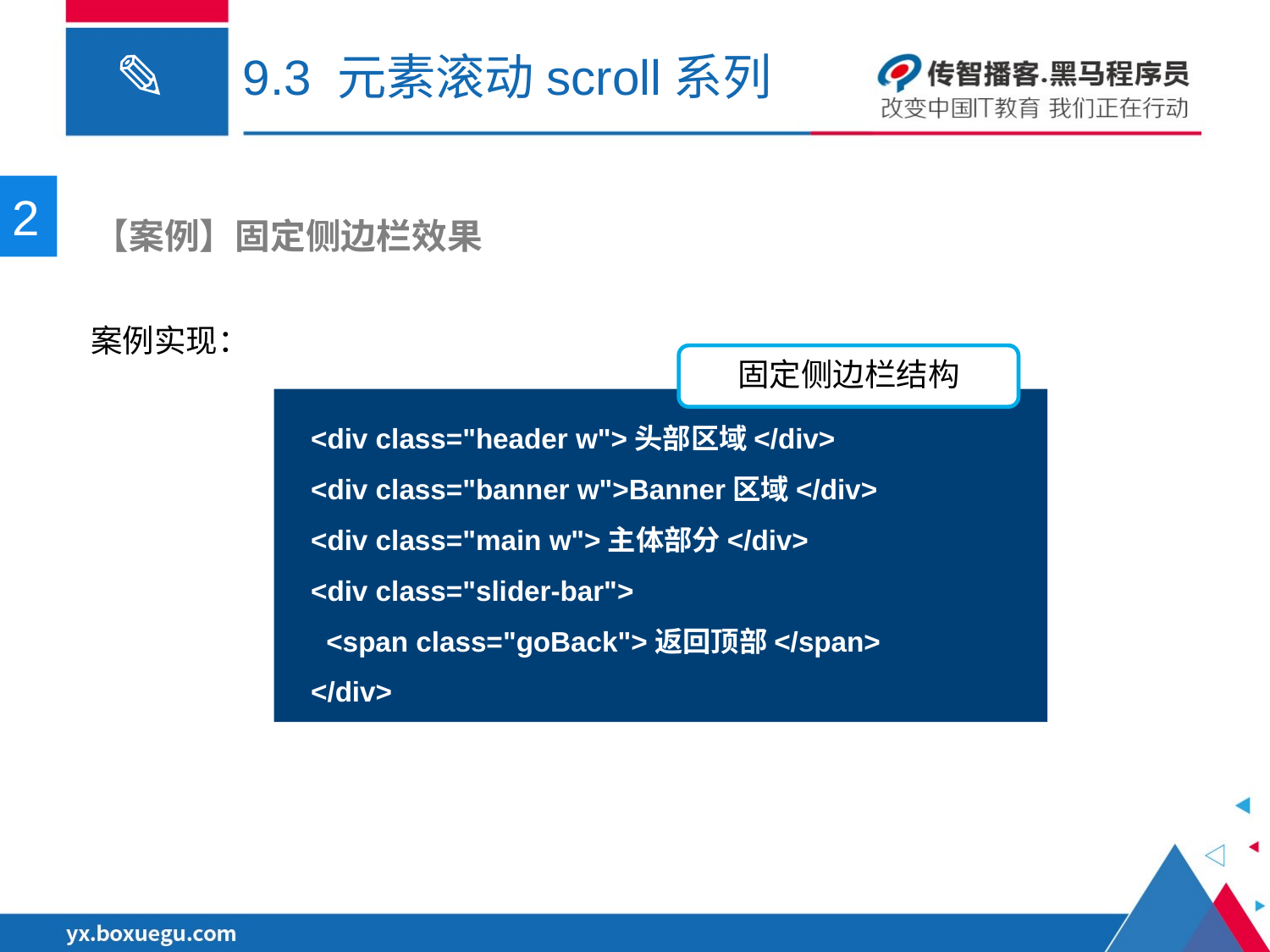

# 9.3 元素滚动scroll系列

2
  【案例】固定侧边栏效果
案例实现：
固定侧边栏结构

<div class="header w">头部区域</div>
<div class="banner w">Banner区域</div>
<div class="main w">主体部分</div>
<div class="slider-bar">
  <span class="goBack">返回顶部</span>
</div>